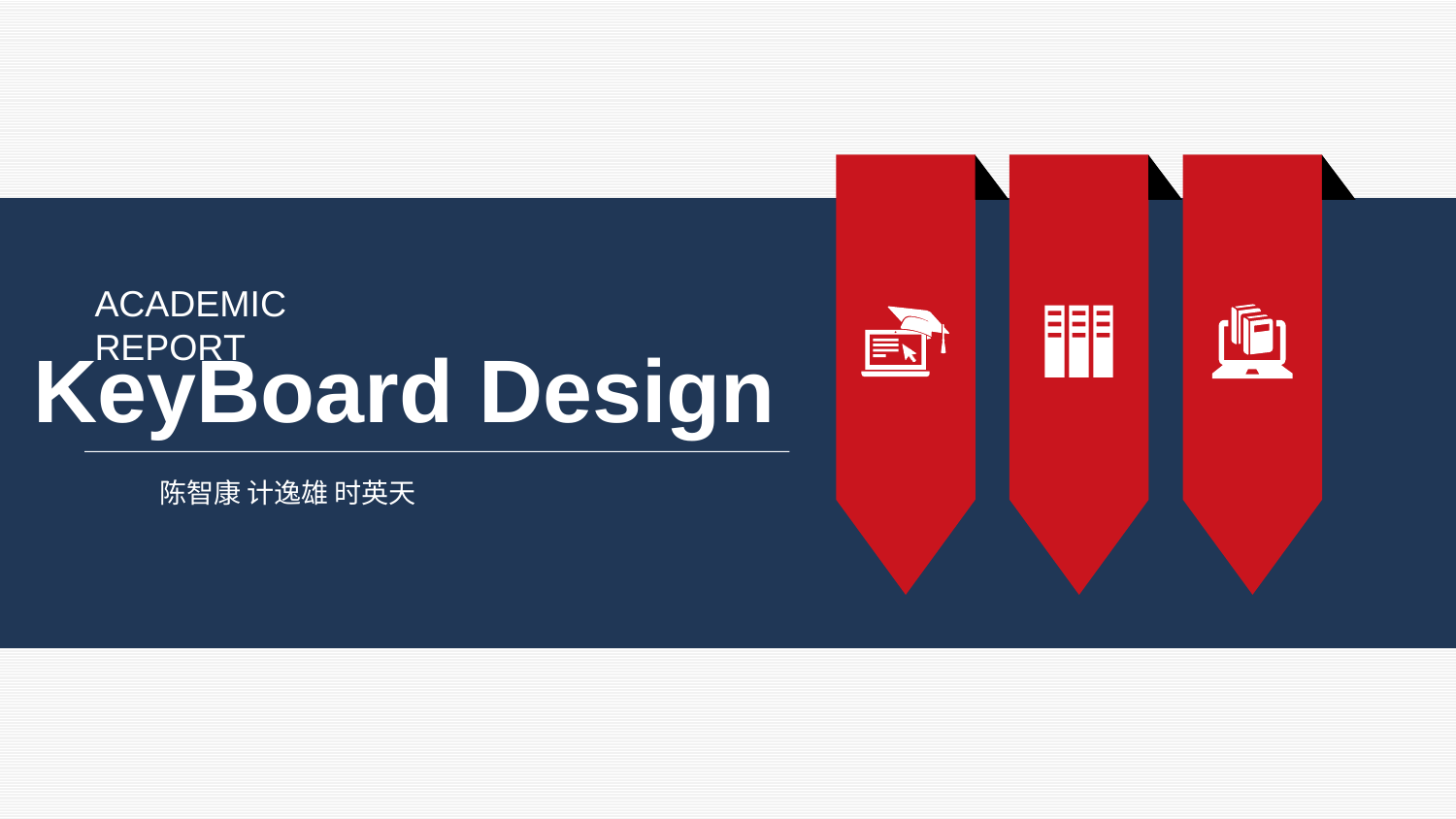

ACADEMIC REPORT
KeyBoard Design

陈智康 计逸雄 时英天